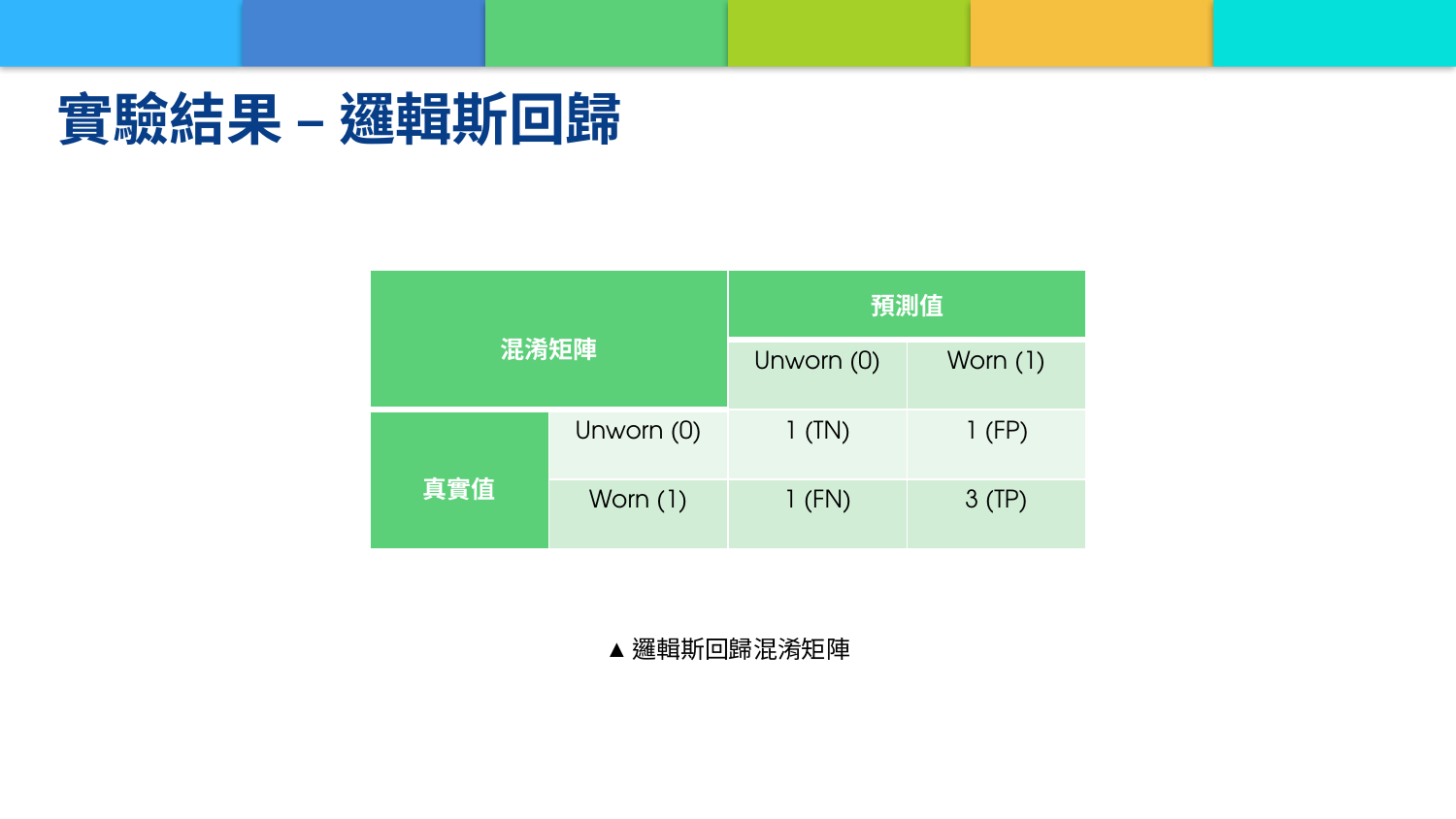

實驗結果 – 邏輯斯回歸
| 混淆矩陣 |  | 預測值 |  |
| --- | --- | --- | --- |
|  |  | Unworn (0) | Worn (1) |
| 真實值 | Unworn (0) | 1 (TN) | 1 (FP) |
|  | Worn (1) | 1 (FN) | 3 (TP) |
邏輯斯回歸混淆矩陣